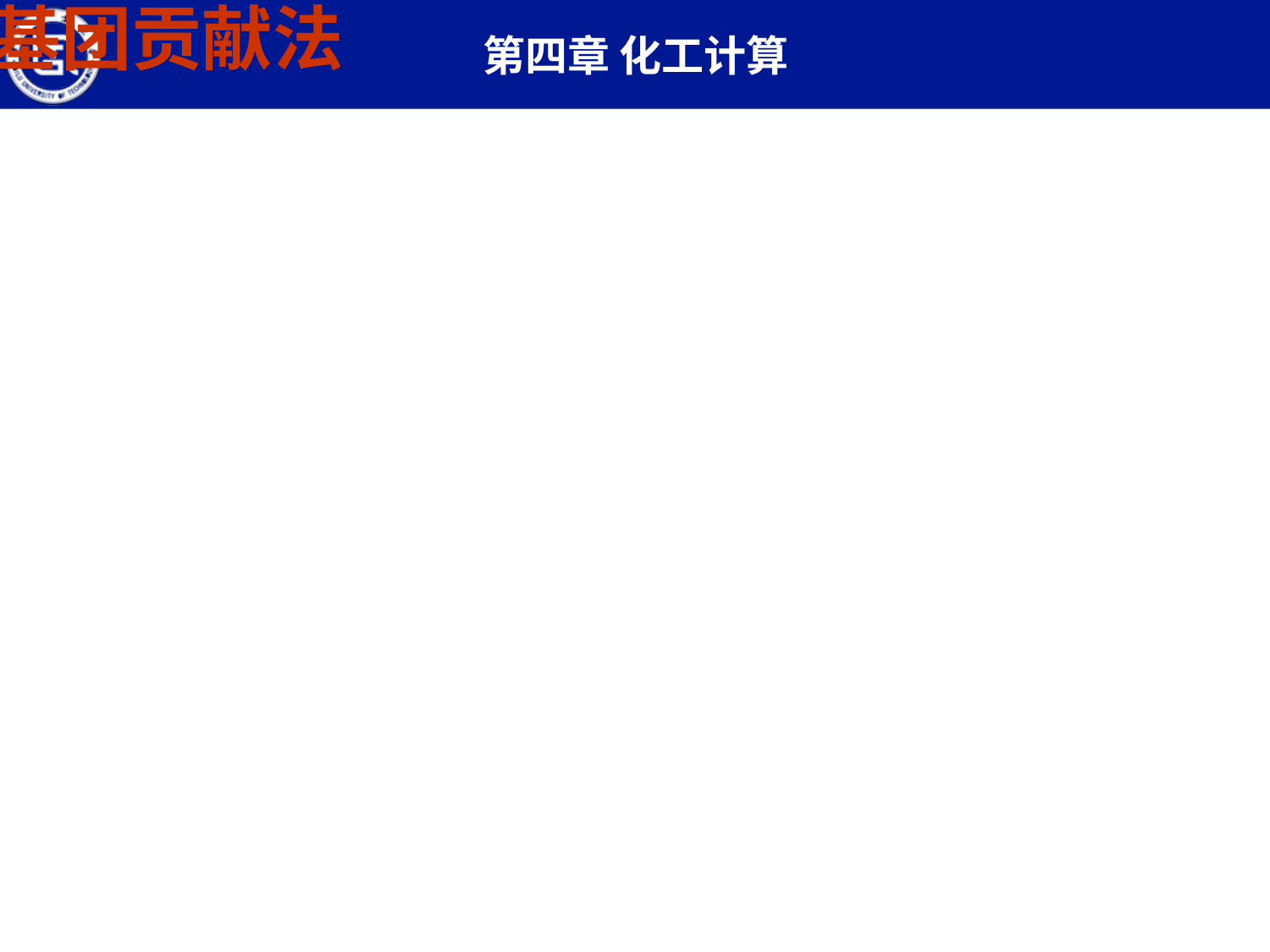

# CG两水平基团贡献法
 Constantinou和Gani 在1994年以UNIFAC基团贡献法为基础提出了物性估算的两水平基团贡献(CG)法。他们将有机分子的结构单元分为一级和二级两个水平的基团，物性可按两个水平来估算。一级水平只用一级基团值，二级水平则需增加二级基团的贡献。 估算公式如下：